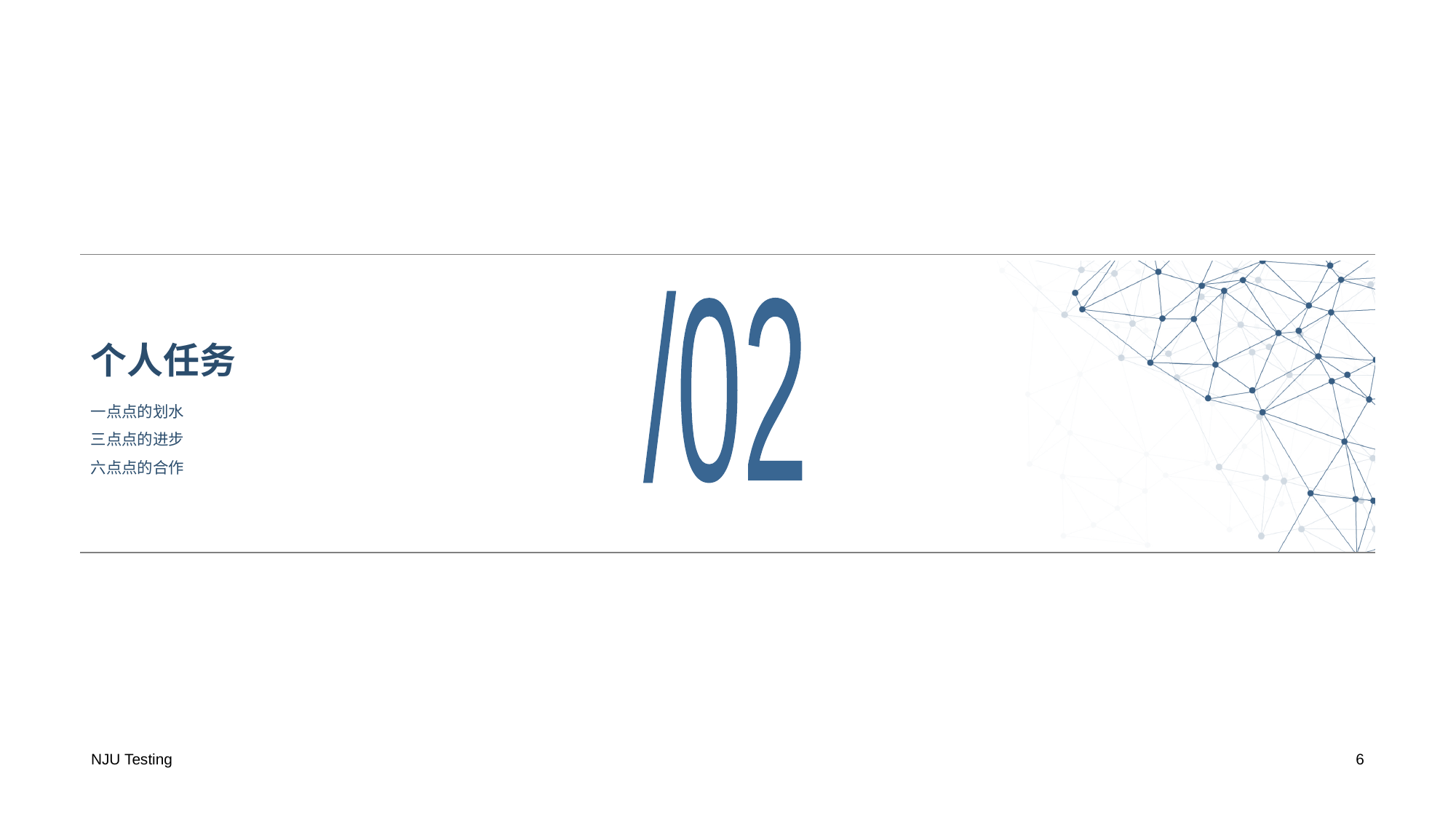

# 个人任务
/02
一点点的划水
三点点的进步
六点点的合作
NJU Testing
6